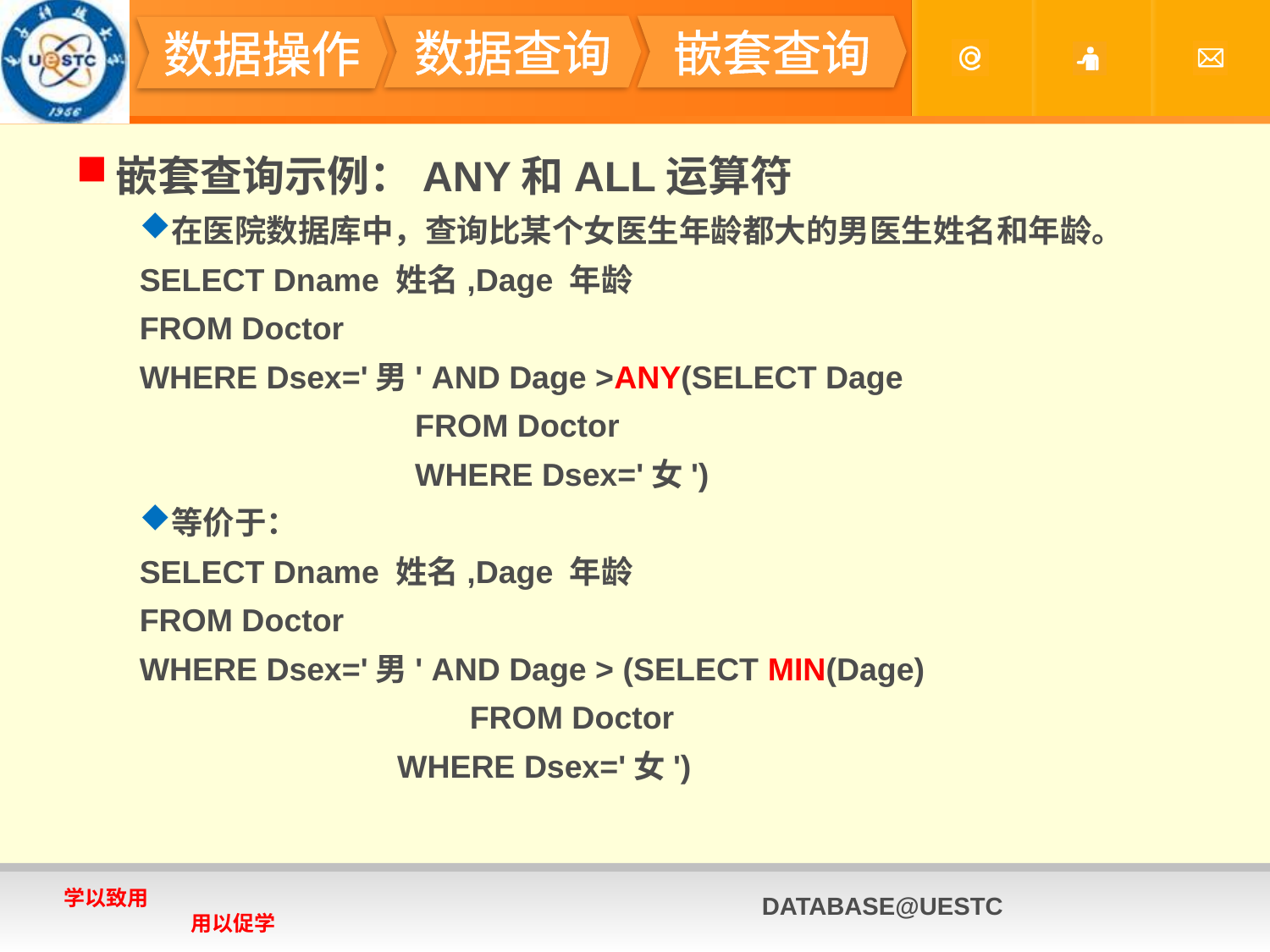

#
数据查询
嵌套查询
数据操作
嵌套查询示例：ANY和ALL运算符
在医院数据库中，查询比某个女医生年龄都大的男医生姓名和年龄。
SELECT Dname 姓名,Dage 年龄
FROM Doctor
WHERE Dsex='男' AND Dage >ANY(SELECT Dage
                               FROM Doctor
                               WHERE Dsex='女')
等价于：
SELECT Dname 姓名,Dage 年龄
FROM Doctor
WHERE Dsex='男' AND Dage > (SELECT MIN(Dage)
               		     FROM Doctor
                             WHERE Dsex='女')